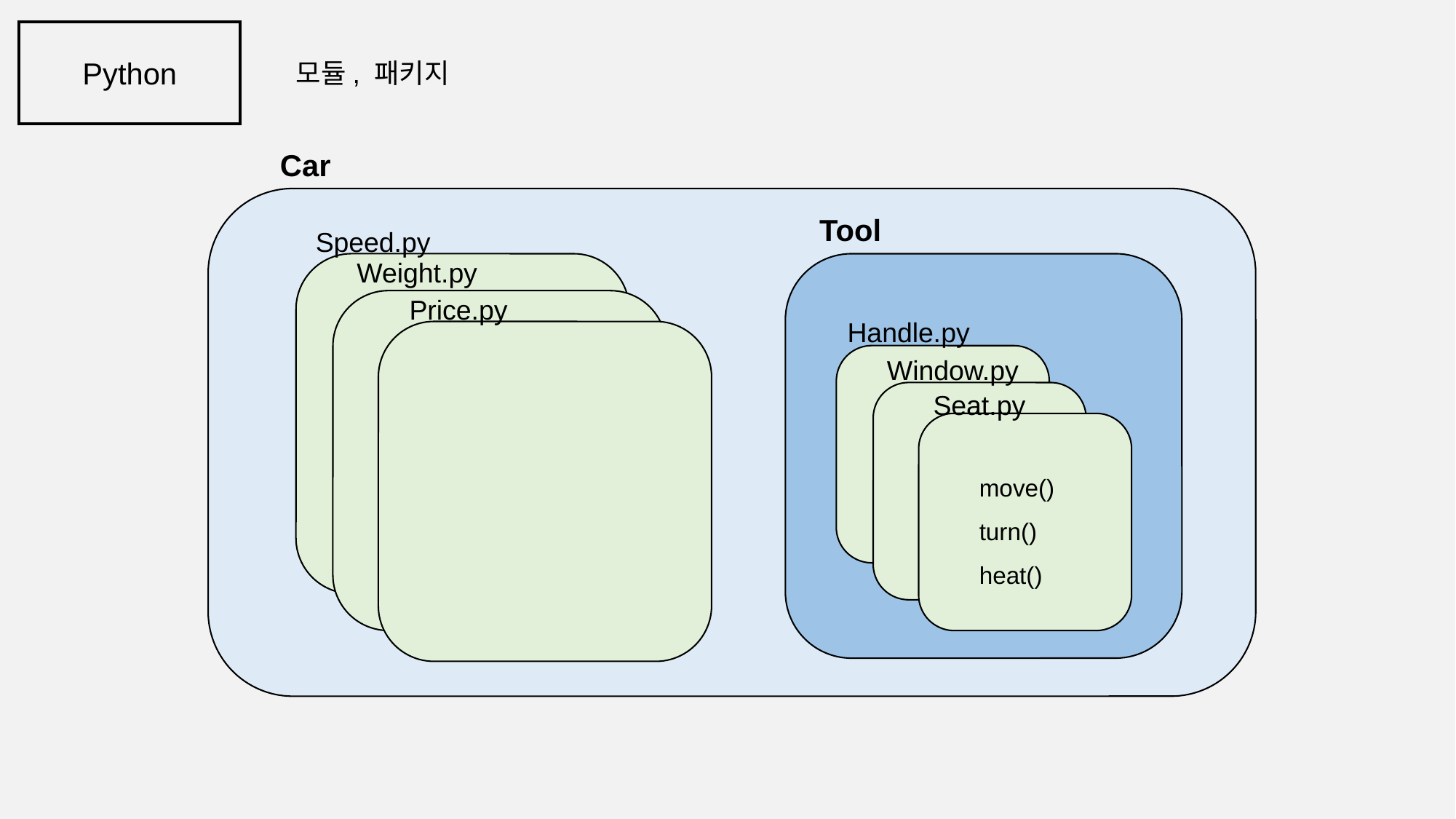

Python
모듈, 패키지
Car

Tool
Speed.py
Weight.py

Price.py

Handle.py

Window.py
   '"

Seat.py

move()
turn()
heat()